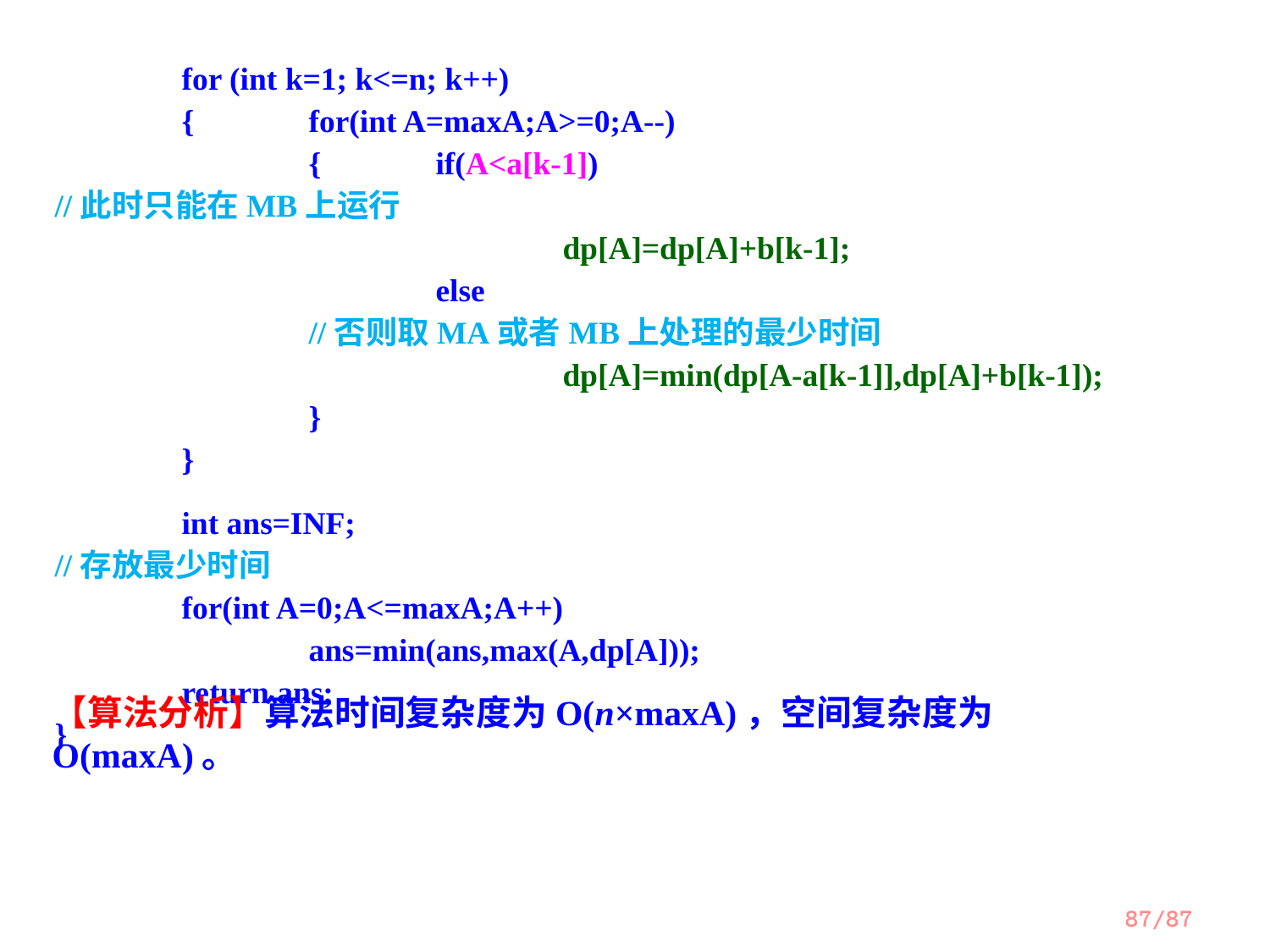

for (int k=1; k<=n; k++)
	{	for(int A=maxA;A>=0;A--)
		{	if(A<a[k-1])					//此时只能在MB上运行
				dp[A]=dp[A]+b[k-1];
			else								//否则取MA或者MB上处理的最少时间
				dp[A]=min(dp[A-a[k-1]],dp[A]+b[k-1]);
		}
	}
	int ans=INF;							//存放最少时间
	for(int A=0;A<=maxA;A++)
		ans=min(ans,max(A,dp[A]));
	return ans;
}
【算法分析】算法时间复杂度为O(n×maxA)，空间复杂度为O(maxA)。
87/87